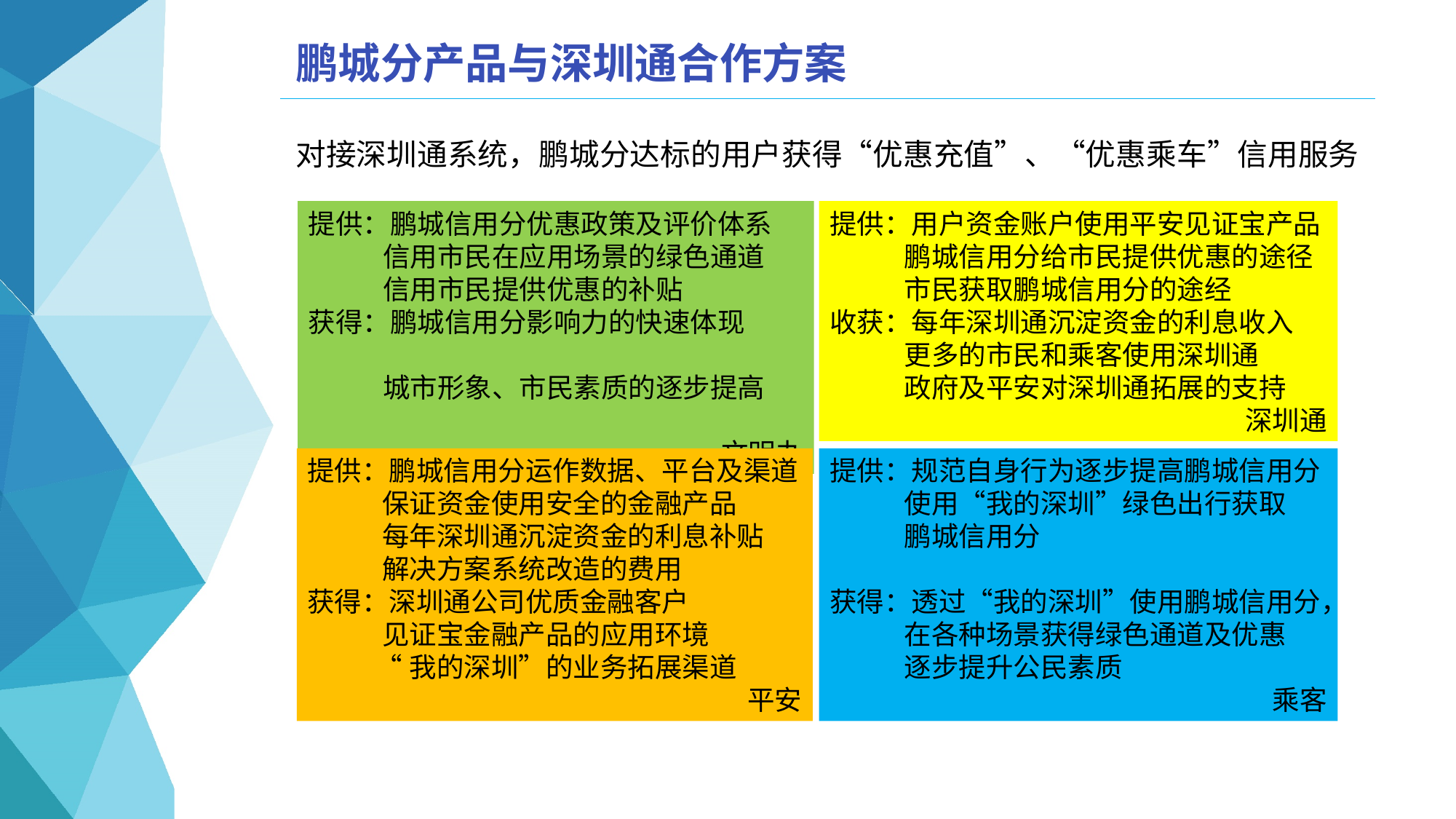

# 鹏城分产品与深圳通合作方案
对接深圳通系统，鹏城分达标的用户获得“优惠充值”、“优惠乘车”信用服务

提供：鹏城信用分优惠政策及评价体系
           信用市民在应用场景的绿色通道
           信用市民提供优惠的补贴
获得：鹏城信用分影响力的快速体现
           城市形象、市民素质的逐步提高

文明办
提供：用户资金账户使用平安见证宝产品
           鹏城信用分给市民提供优惠的途径
           市民获取鹏城信用分的途经
收获：每年深圳通沉淀资金的利息收入
           更多的市民和乘客使用深圳通
           政府及平安对深圳通拓展的支持
深圳通
提供：鹏城信用分运作数据、平台及渠道
           保证资金使用安全的金融产品
           每年深圳通沉淀资金的利息补贴
           解决方案系统改造的费用
获得：深圳通公司优质金融客户
           见证宝金融产品的应用环境
           “我的深圳”的业务拓展渠道
平安
提供：规范自身行为逐步提高鹏城信用分
           使用“我的深圳”绿色出行获取
           鹏城信用分

获得：透过“我的深圳”使用鹏城信用分，
           在各种场景获得绿色通道及优惠
           逐步提升公民素质
乘客